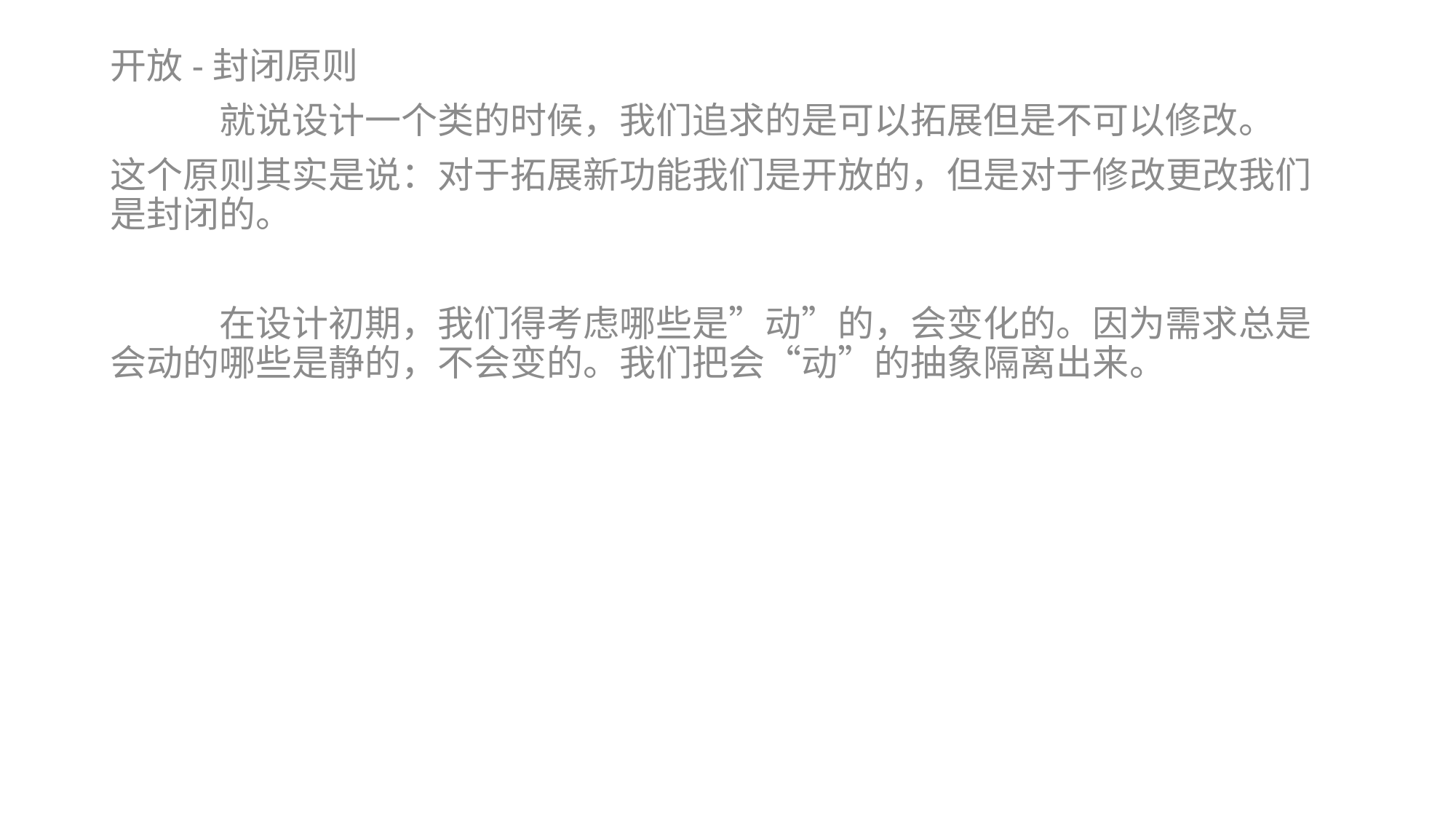

开放-封闭原则
	就说设计一个类的时候，我们追求的是可以拓展但是不可以修改。
这个原则其实是说：对于拓展新功能我们是开放的，但是对于修改更改我们是封闭的。

	在设计初期，我们得考虑哪些是”动”的，会变化的。因为需求总是会动的哪些是静的，不会变的。我们把会“动”的抽象隔离出来。